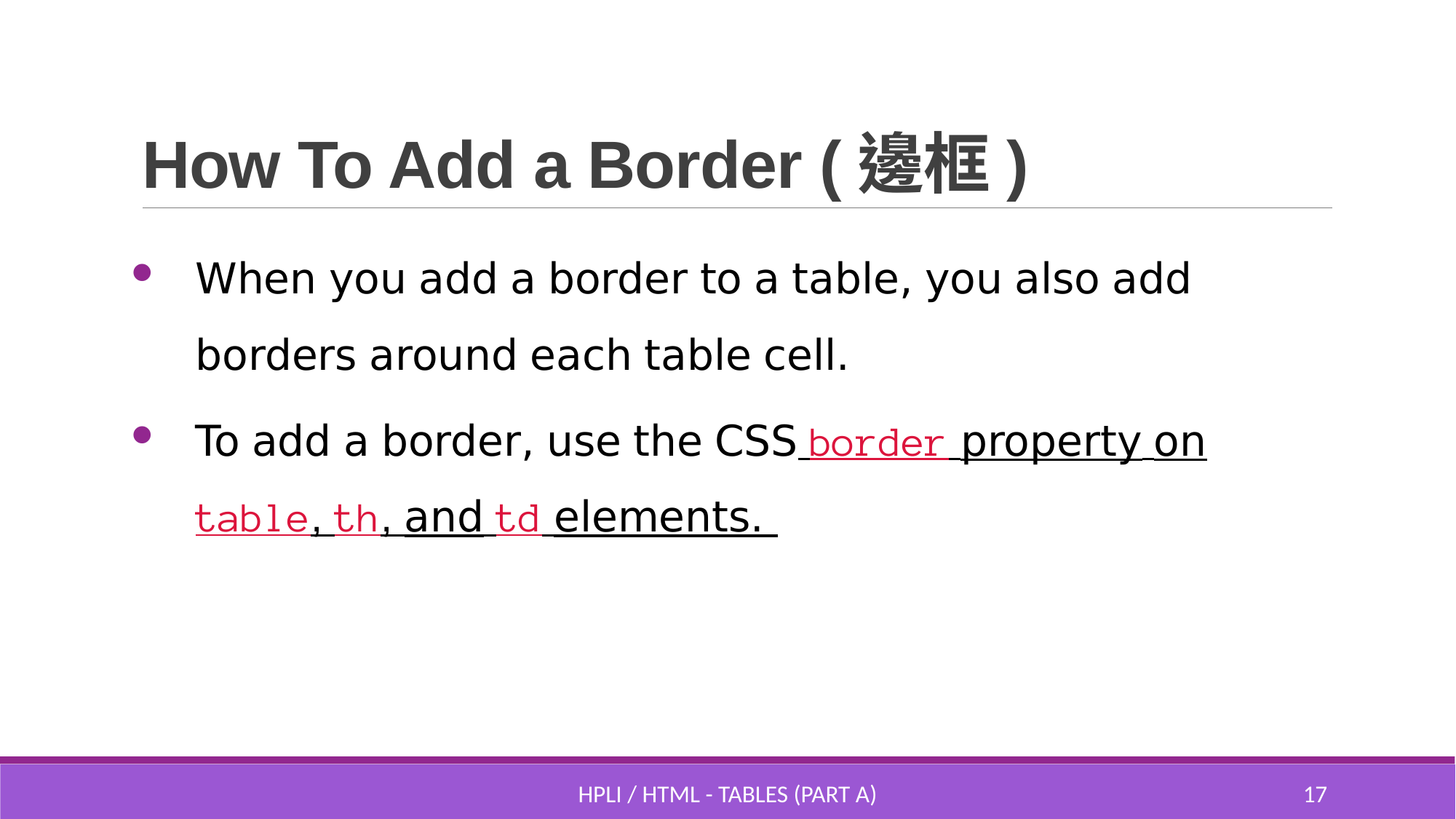

# How To Add a Border (邊框)
When you add a border to a table, you also add borders around each table cell.
To add a border, use the CSS border property on table, th, and td elements.

HPLI / HTML - Tables (part A)
17